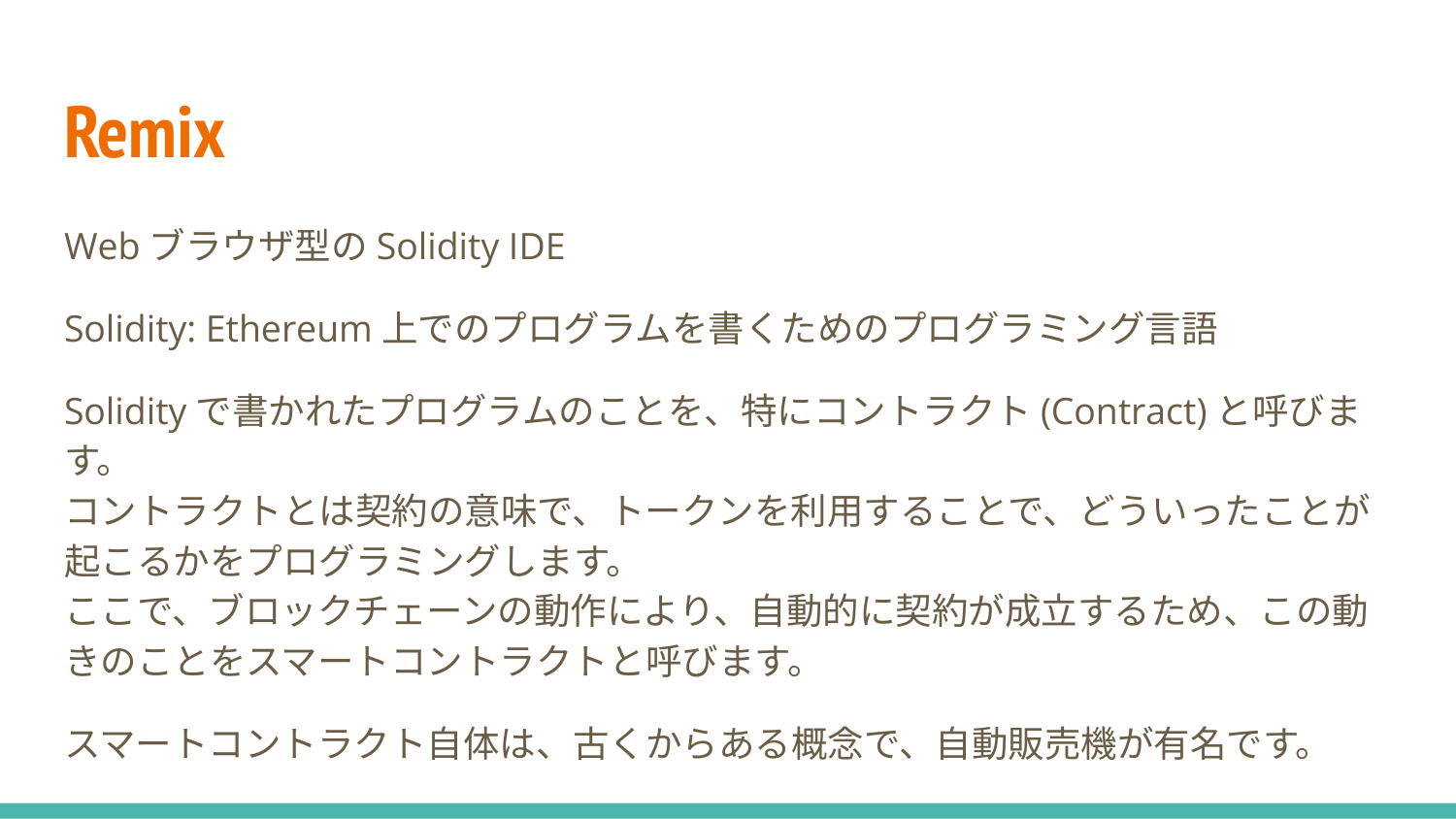

# Remix
Webブラウザ型のSolidity IDE
Solidity: Ethereum上でのプログラムを書くためのプログラミング言語
Solidityで書かれたプログラムのことを、特にコントラクト(Contract)と呼びます。
コントラクトとは契約の意味で、トークンを利用することで、どういったことが起こるかをプログラミングします。
ここで、ブロックチェーンの動作により、自動的に契約が成立するため、この動きのことをスマートコントラクトと呼びます。
スマートコントラクト自体は、古くからある概念で、自動販売機が有名です。